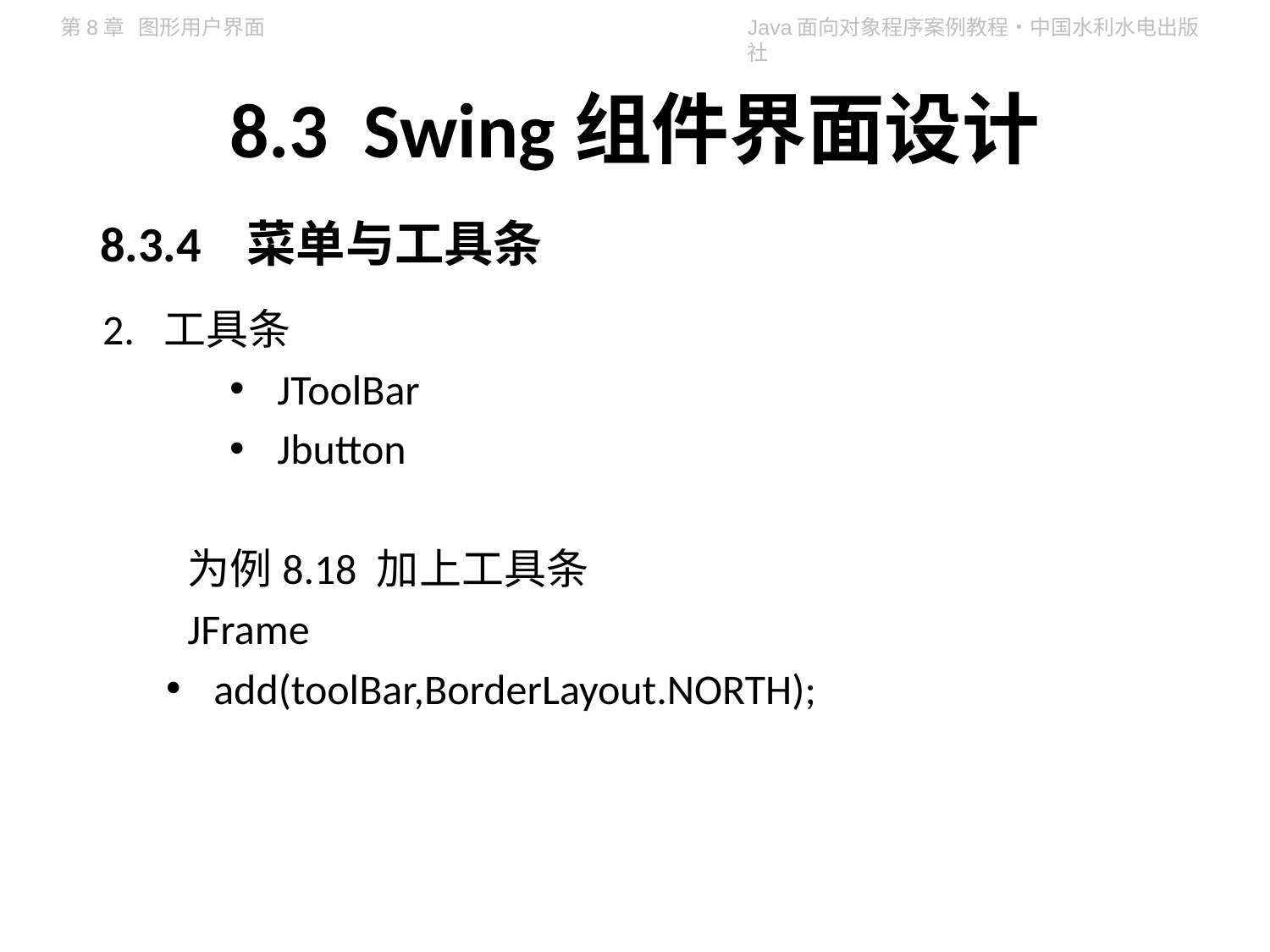

# 8.3  Swing组件界面设计
8.3.4   菜单与工具条
2.  工具条
JToolBar
Jbutton

为例8.18 加上工具条
JFrame
add(toolBar,BorderLayout.NORTH);